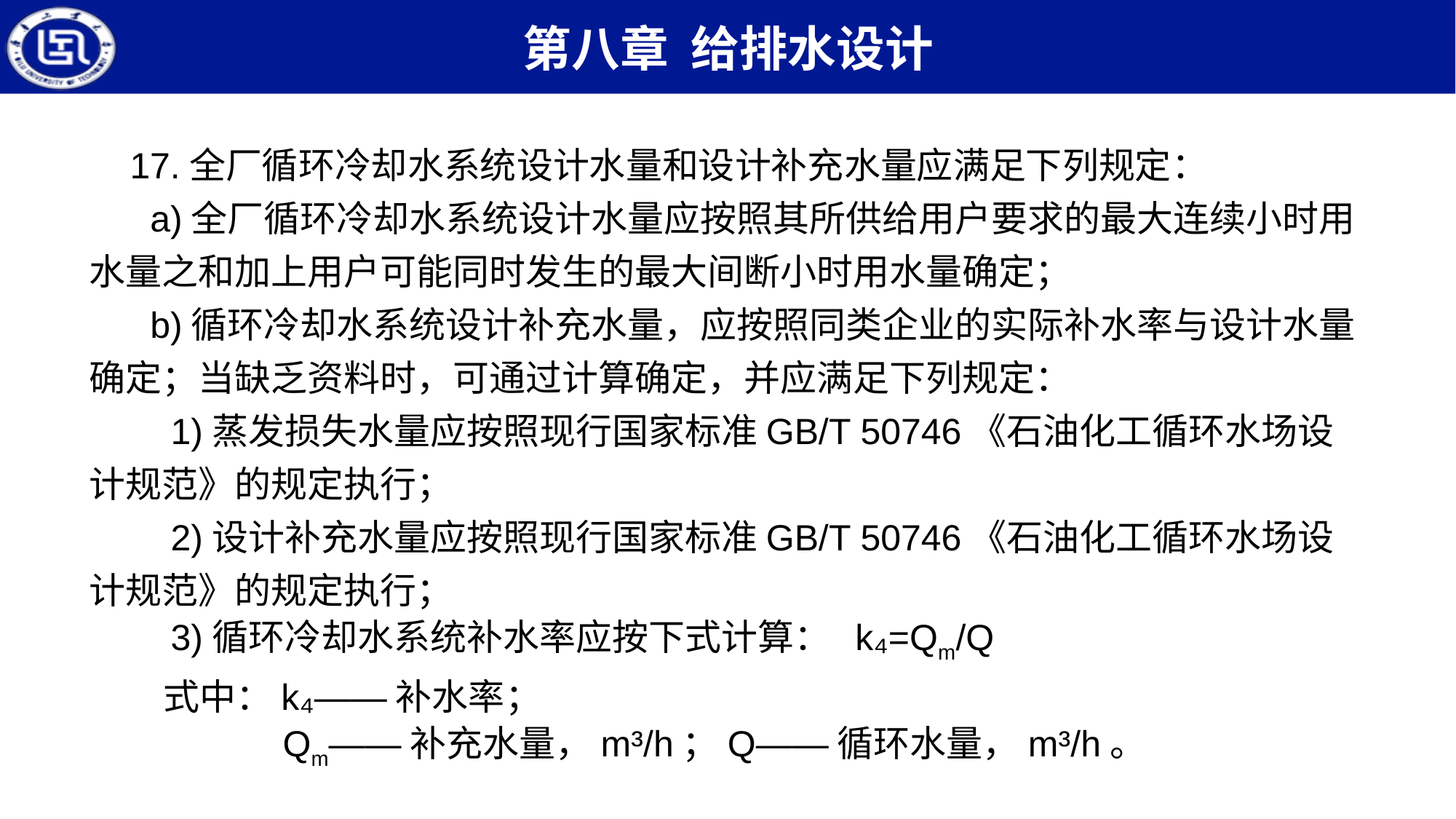

17.全厂循环冷却水系统设计水量和设计补充水量应满足下列规定：
      a)全厂循环冷却水系统设计水量应按照其所供给用户要求的最大连续小时用水量之和加上用户可能同时发生的最大间断小时用水量确定；
      b)循环冷却水系统设计补充水量，应按照同类企业的实际补水率与设计水量确定；当缺乏资料时，可通过计算确定，并应满足下列规定：
        1)蒸发损失水量应按照现行国家标准GB/T 50746《石油化工循环水场设计规范》的规定执行；
        2)设计补充水量应按照现行国家标准GB/T 50746《石油化工循环水场设计规范》的规定执行；
        3)循环冷却水系统补水率应按下式计算：  k₄=Qm/Q
        式中：k₄——补水率；
                   Qm——补充水量，m³/h；Q——循环水量，m³/h。